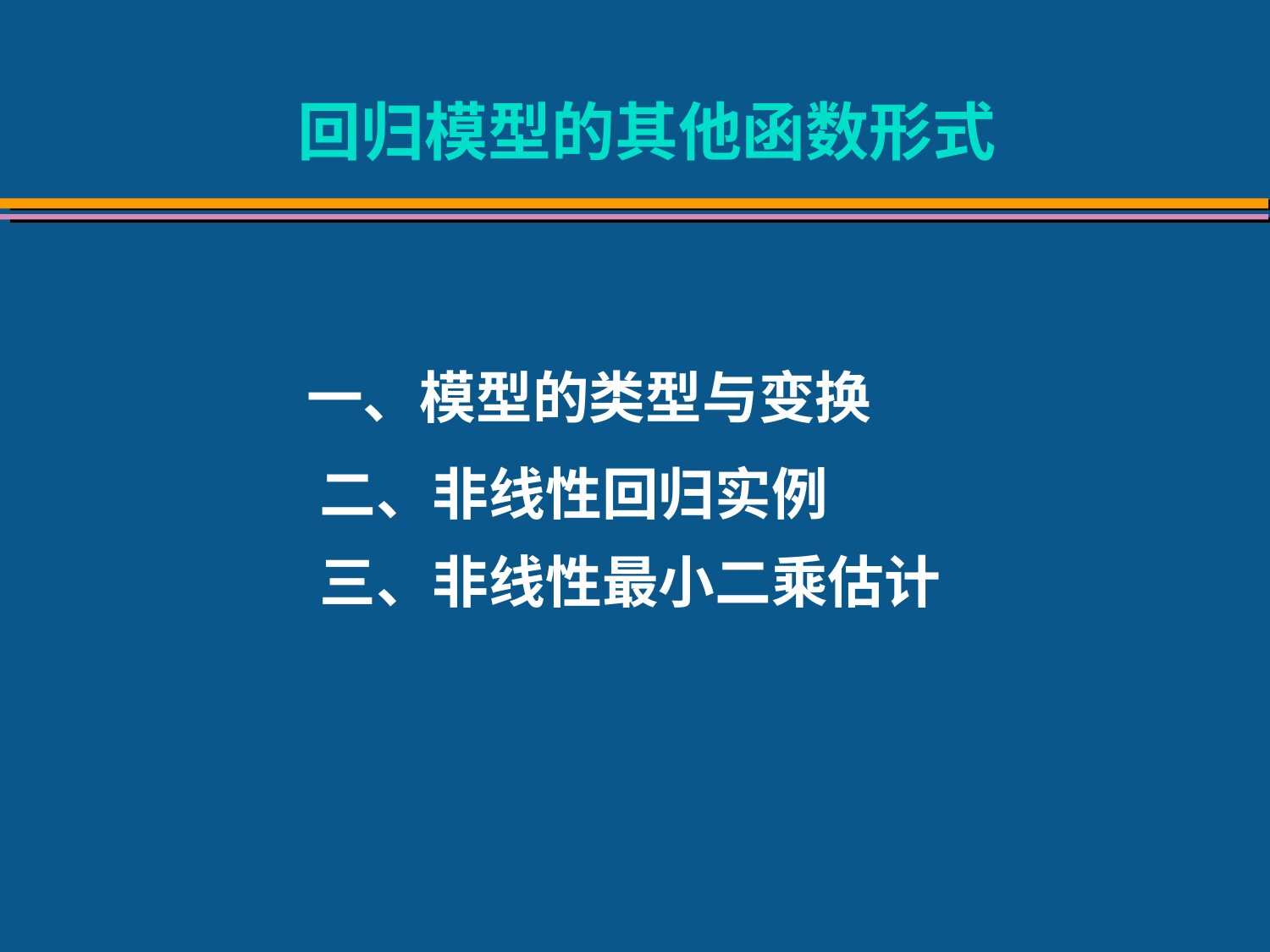

# 回归模型的其他函数形式
  一、模型的类型与变换
   二、非线性回归实例
   三、非线性最小二乘估计